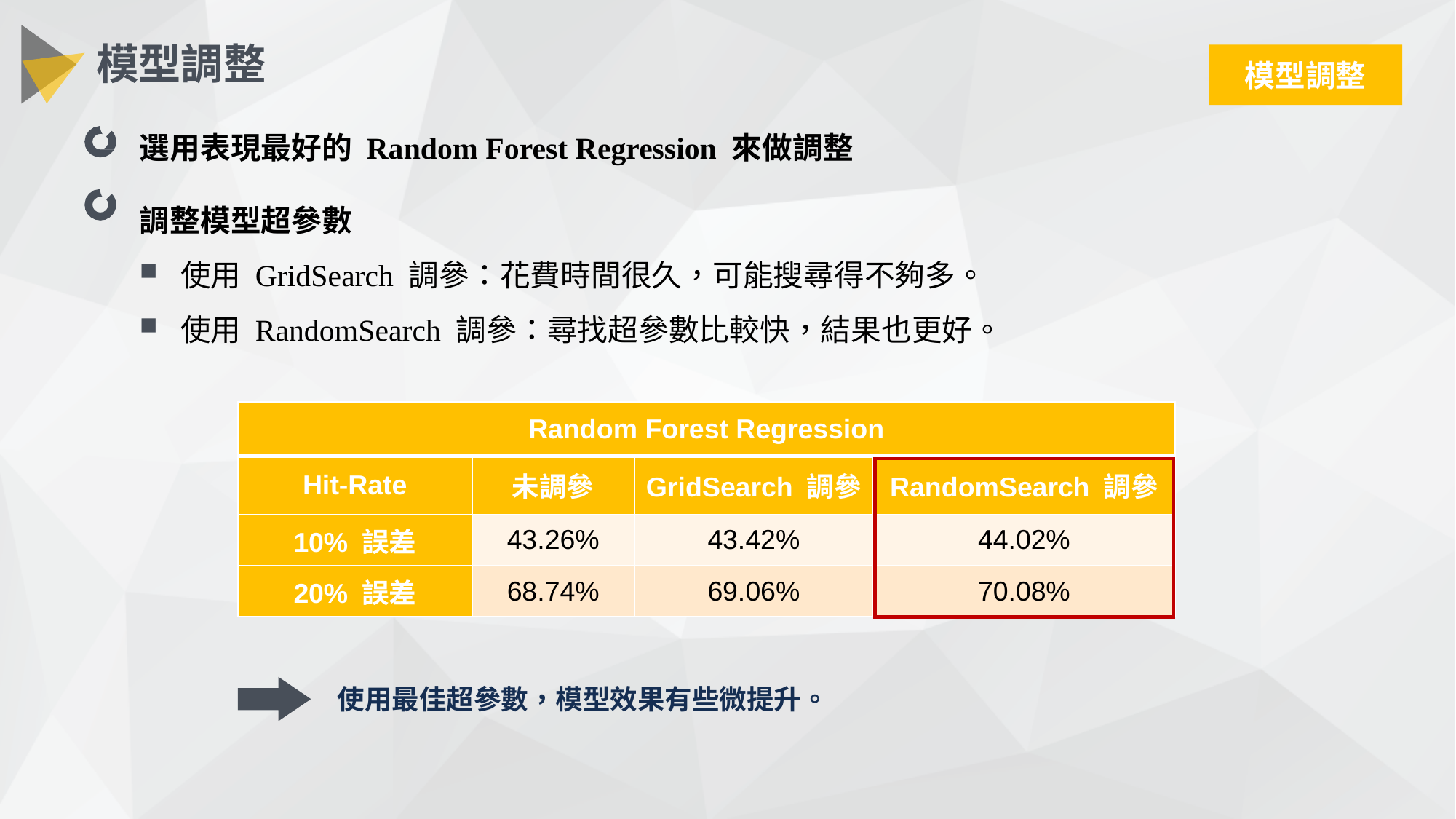

模型調整
模型調整
選用表現最好的 Random Forest Regression 來做調整
調整模型超參數
使用 GridSearch 調參：花費時間很久，可能搜尋得不夠多。
使用 RandomSearch 調參：尋找超參數比較快，結果也更好。

| Random Forest Regression |  |  |  |
| --- | --- | --- | --- |
| Hit-Rate | 未調參 | GridSearch 調參 | RandomSearch 調參 |
| 10% 誤差 | 43.26% | 43.42% | 44.02% |
| 20% 誤差 | 68.74% | 69.06% | 70.08% |

使用最佳超參數，模型效果有些微提升。